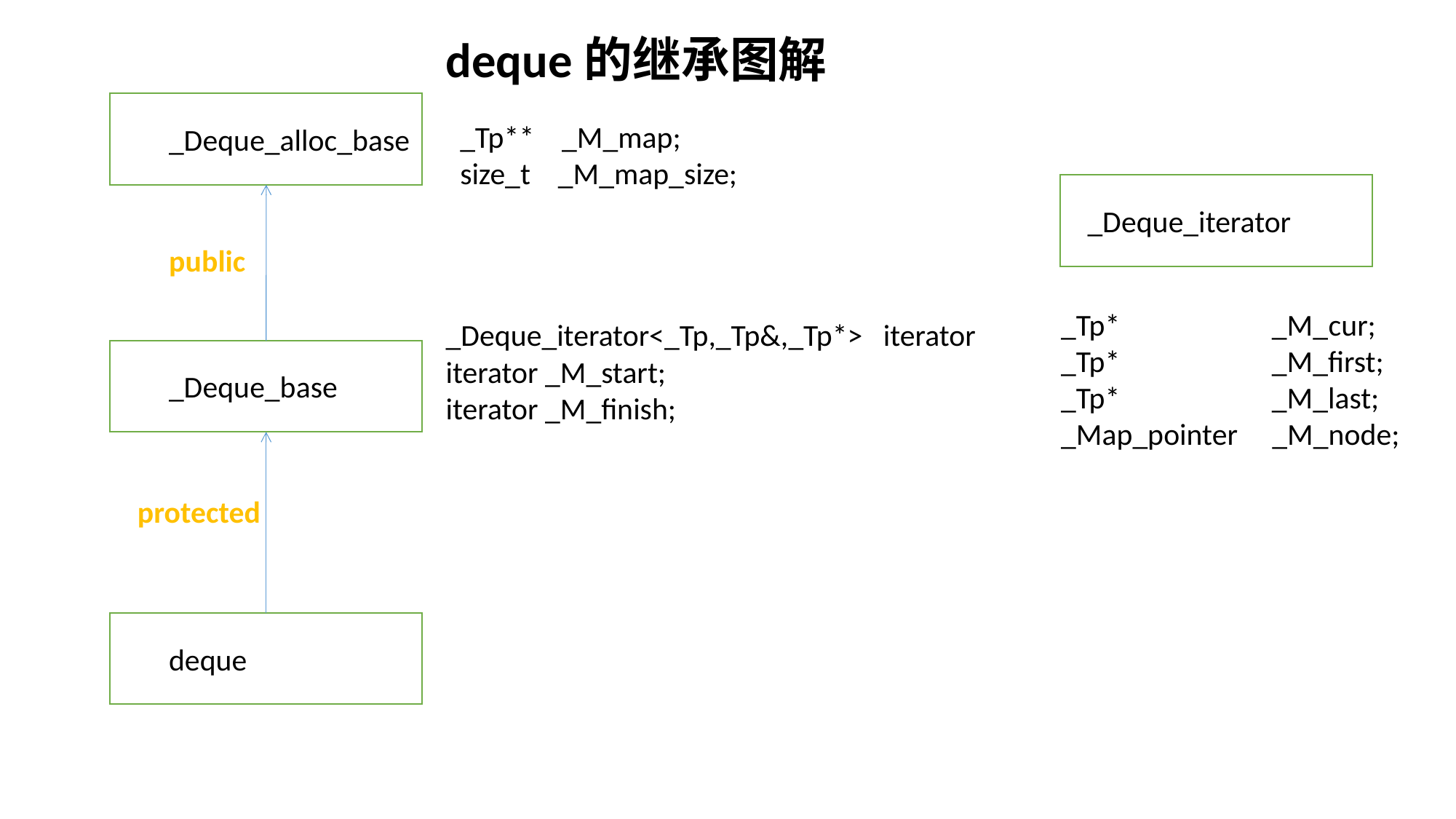

deque的继承图解

_Tp**    _M_map;
size_t    _M_map_size;
_Deque_alloc_base

_Deque_iterator
public
  _Tp*                      _M_cur;
  _Tp*                      _M_first;
  _Tp*                      _M_last;
  _Map_pointer     _M_node;
_Deque_iterator<_Tp,_Tp&,_Tp*>   iterator
iterator _M_start;
iterator _M_finish;

_Deque_base
protected

deque